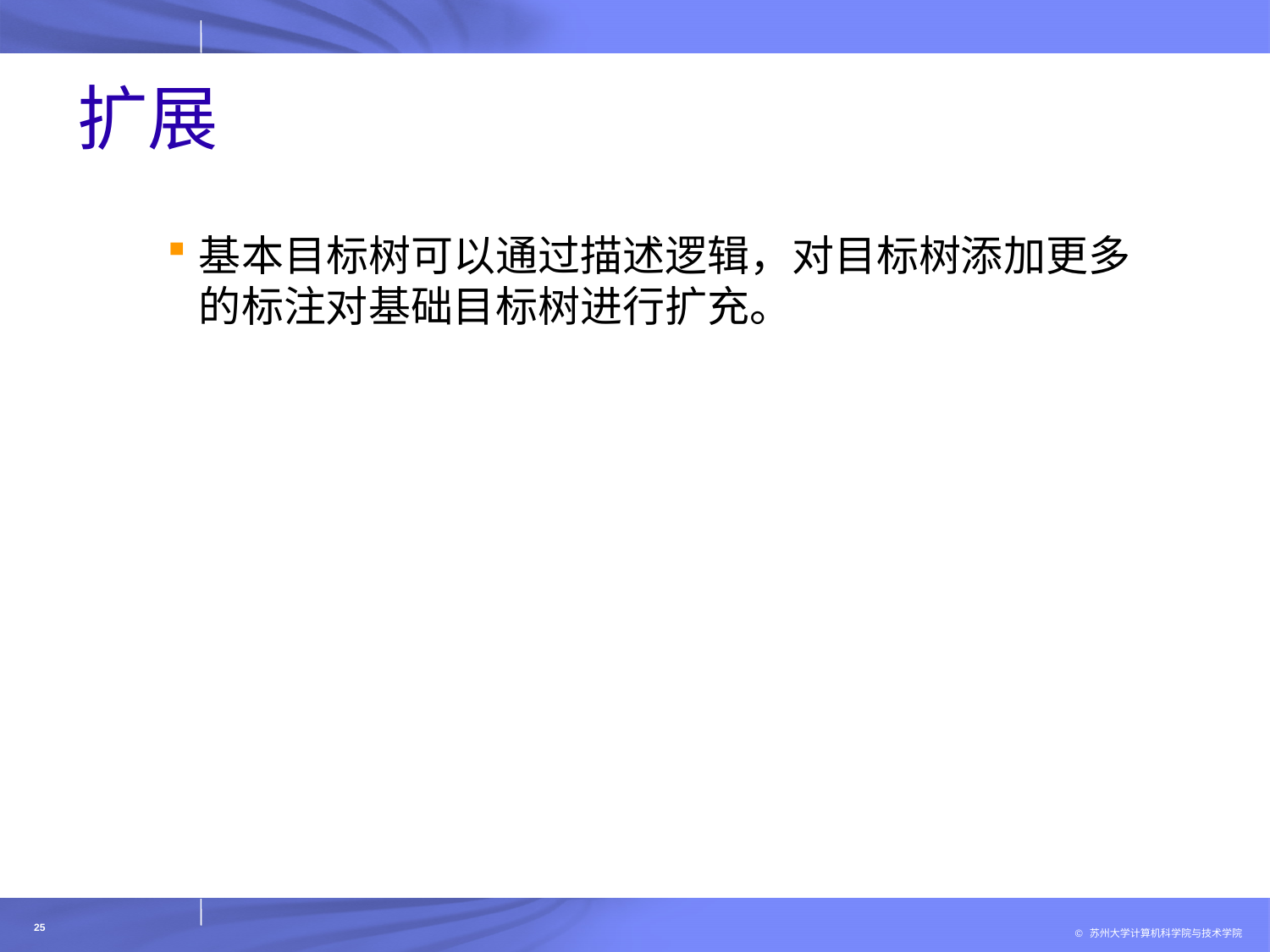

# 扩展
基本目标树可以通过描述逻辑，对目标树添加更多的标注对基础目标树进行扩充。
25